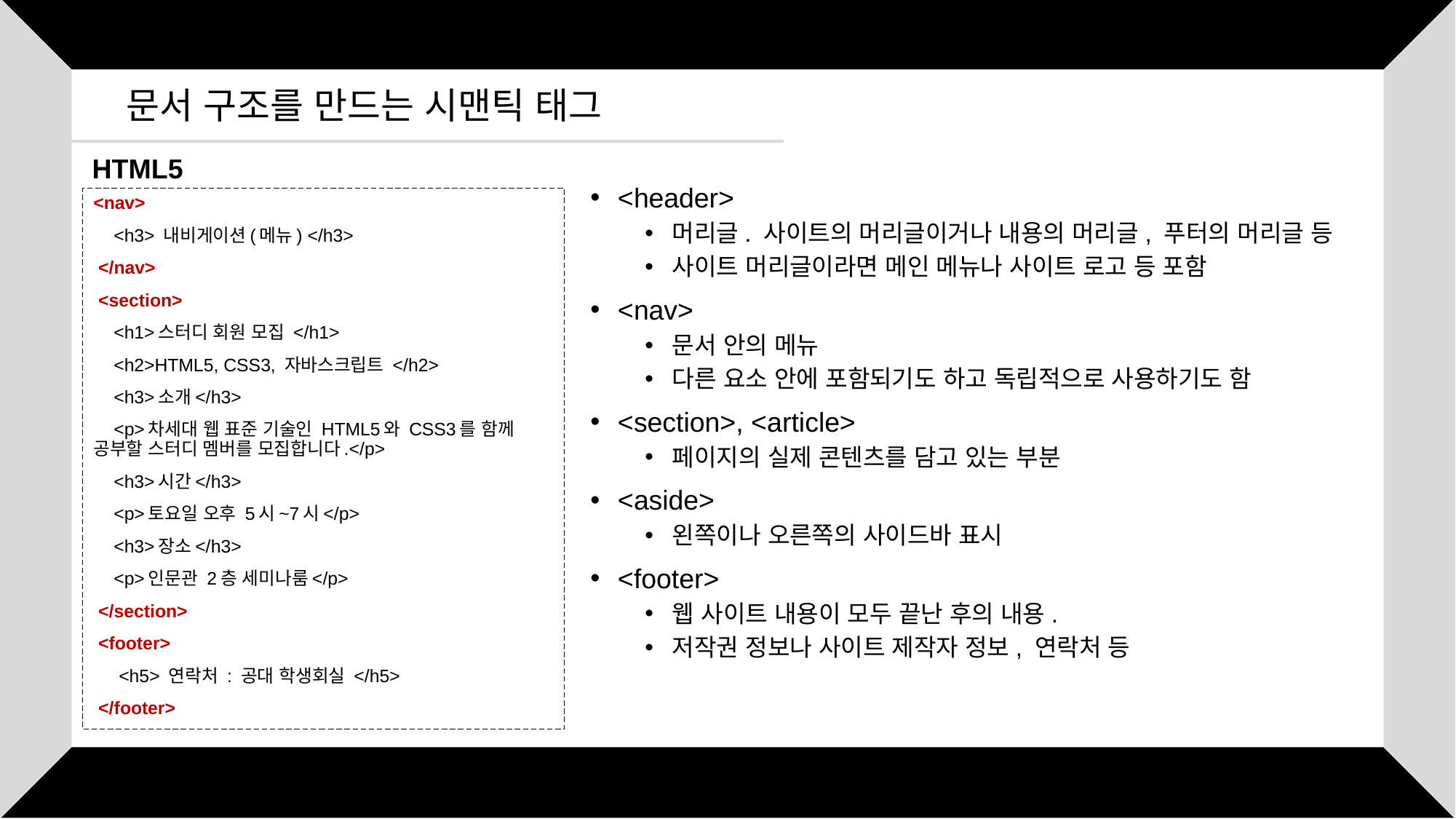

문서 구조를 만드는 시맨틱 태그
HTML5
<header>
머리글. 사이트의 머리글이거나 내용의 머리글, 푸터의 머리글 등
사이트 머리글이라면 메인 메뉴나 사이트 로고 등 포함
<nav>
문서 안의 메뉴
다른 요소 안에 포함되기도 하고 독립적으로 사용하기도 함
<section>, <article>
페이지의 실제 콘텐츠를 담고 있는 부분
<aside>
왼쪽이나 오른쪽의 사이드바 표시
<footer>
웹 사이트 내용이 모두 끝난 후의 내용.
저작권 정보나 사이트 제작자 정보, 연락처 등
<nav>
    <h3> 내비게이션(메뉴) </h3>
 </nav>
 <section>
    <h1>스터디 회원 모집 </h1>
    <h2>HTML5, CSS3, 자바스크립트 </h2>
    <h3>소개</h3>
    <p>차세대 웹 표준 기술인 HTML5와 CSS3를 함께 공부할 스터디 멤버를 모집합니다.</p>
    <h3>시간</h3>
    <p>토요일 오후 5시~7시</p>
    <h3>장소</h3>
    <p>인문관 2층 세미나룸</p>
 </section>
 <footer>
     <h5> 연락처 : 공대 학생회실 </h5>
 </footer>